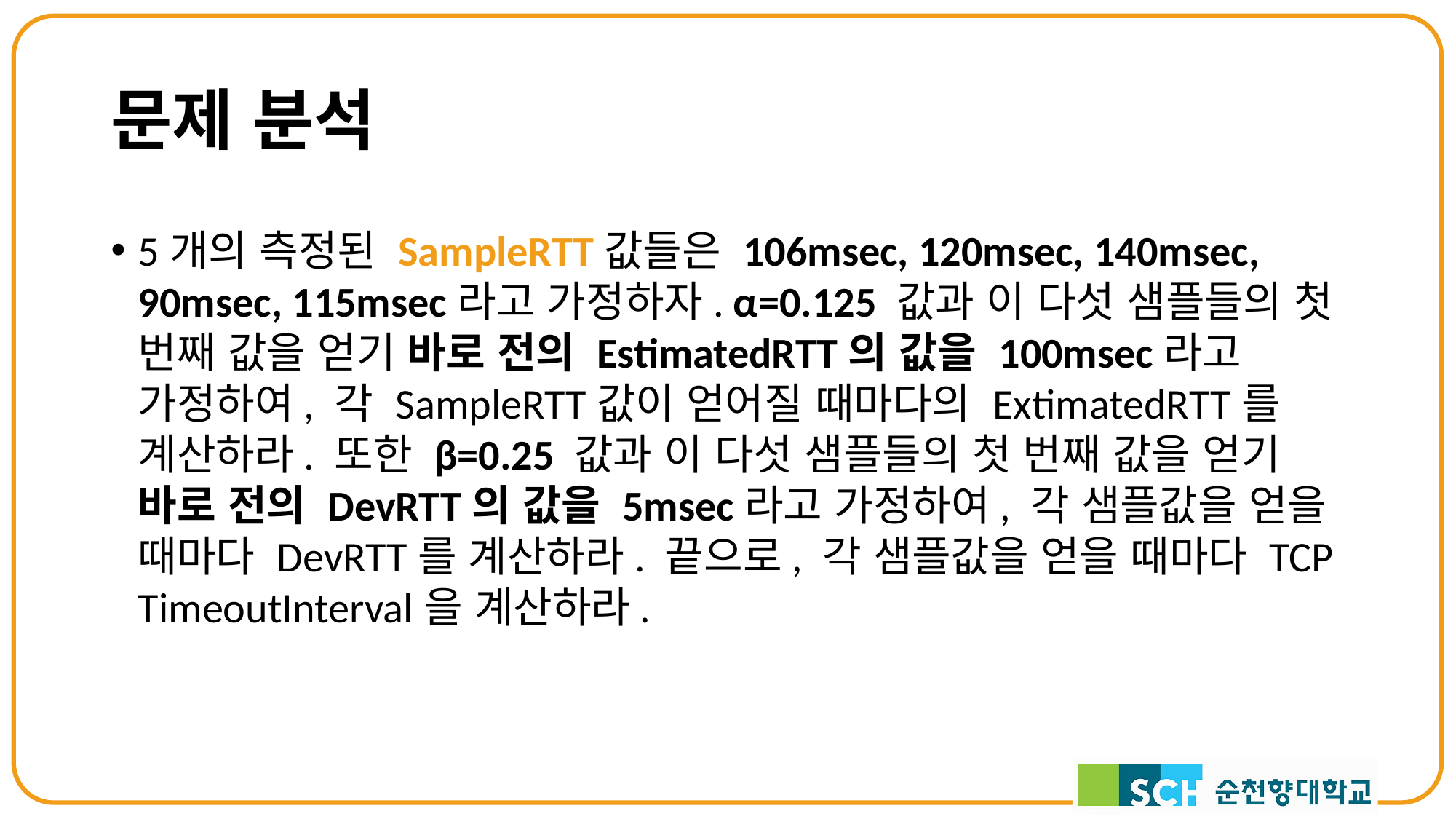

# 문제 분석
5개의 측정된 SampleRTT값들은 106msec, 120msec, 140msec, 90msec, 115msec라고 가정하자. α=0.125 값과 이 다섯 샘플들의 첫 번째 값을 얻기 바로 전의 EstimatedRTT의 값을 100msec라고 가정하여, 각 SampleRTT값이 얻어질 때마다의 ExtimatedRTT를 계산하라. 또한 β=0.25 값과 이 다섯 샘플들의 첫 번째 값을 얻기 바로 전의 DevRTT의 값을 5msec라고 가정하여, 각 샘플값을 얻을 때마다 DevRTT를 계산하라. 끝으로, 각 샘플값을 얻을 때마다 TCP TimeoutInterval을 계산하라.